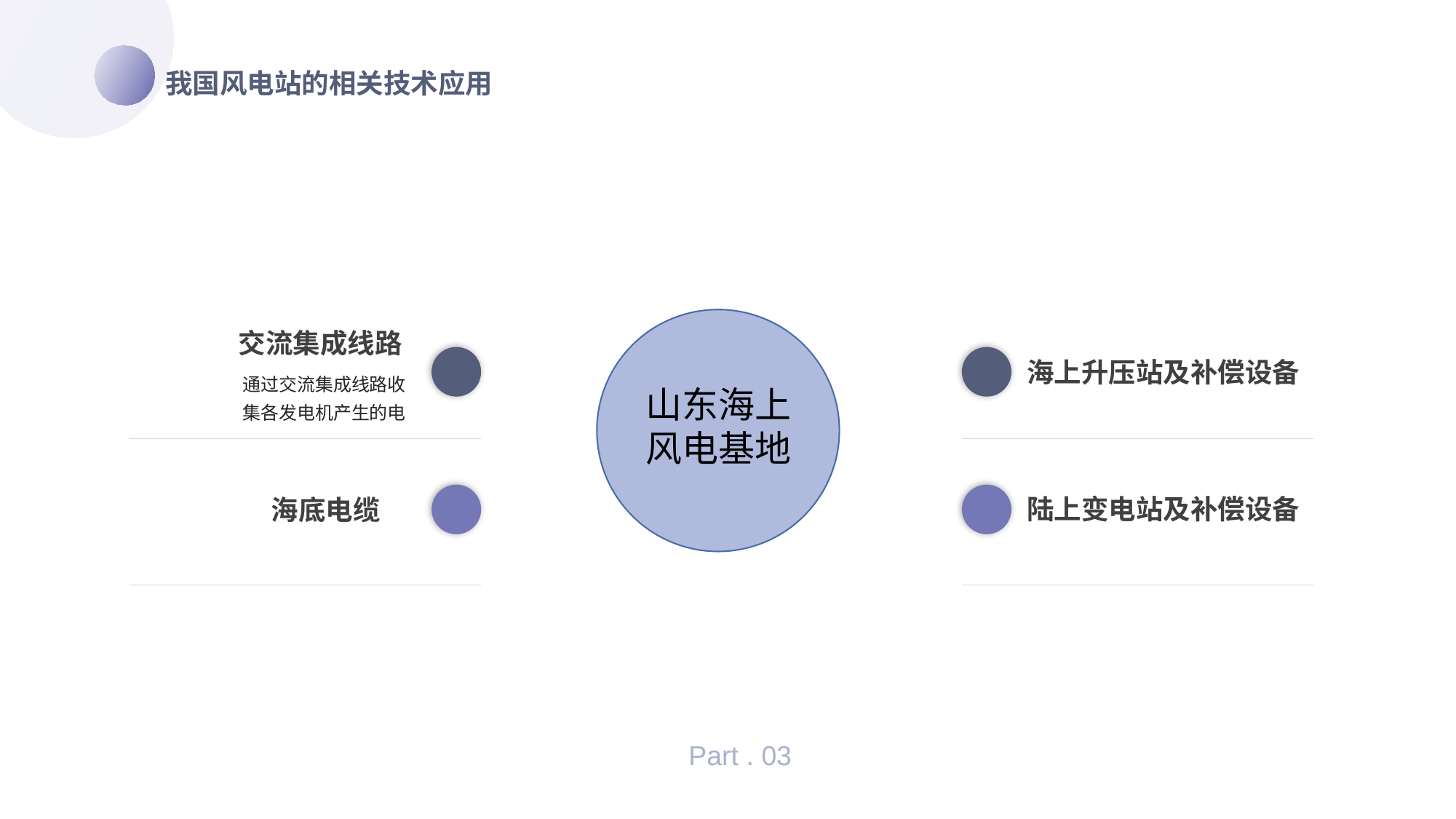

我国风电站的相关技术应用

交流集成线路
通过交流集成线路收集各发电机产生的电

海底电缆

海上升压站及补偿设备

陆上变电站及补偿设备
山东海上风电基地
Part . 03